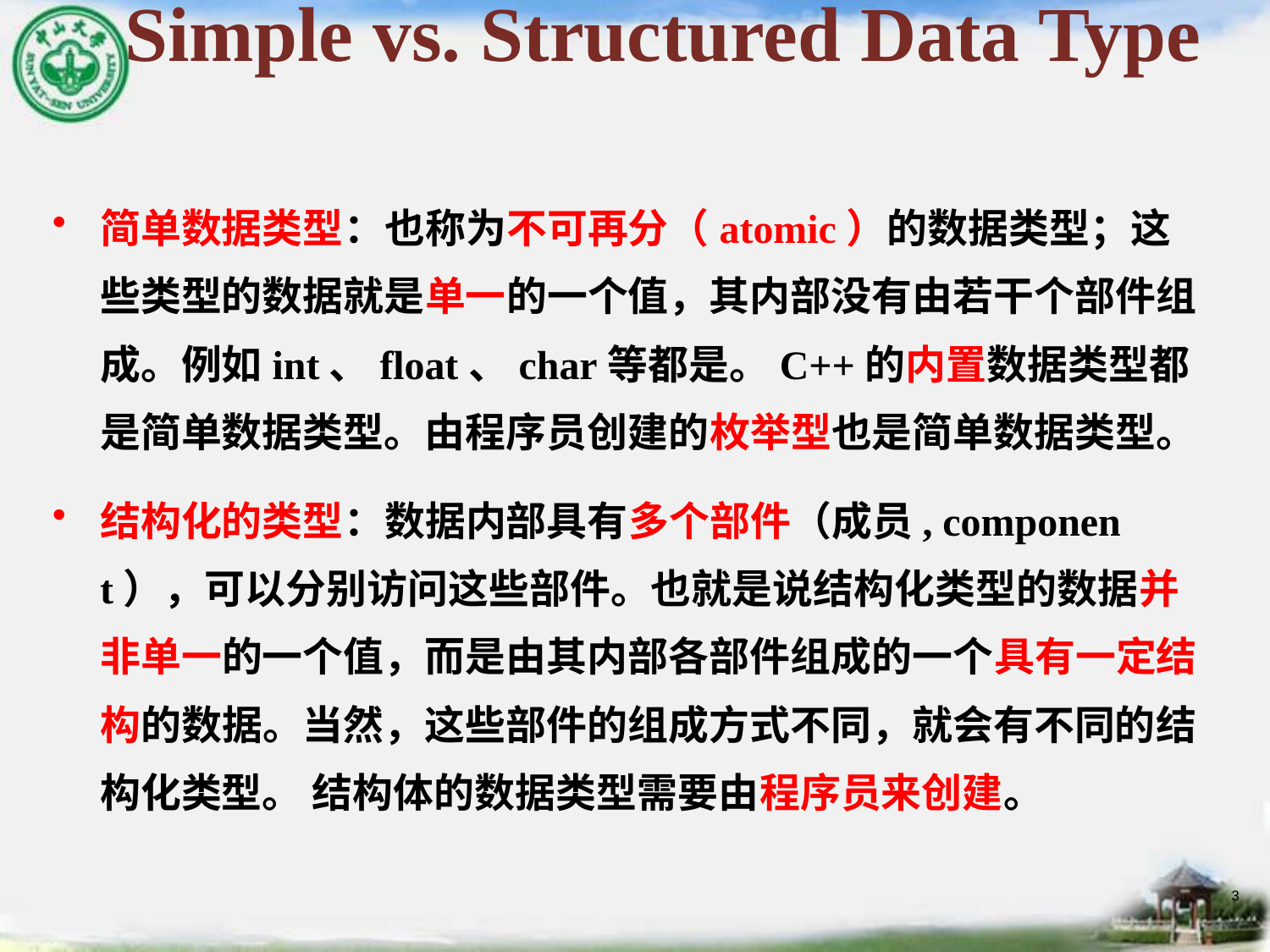

# Simple vs. Structured Data Type
简单数据类型：也称为不可再分（atomic）的数据类型；这些类型的数据就是单一的一个值，其内部没有由若干个部件组成。例如int、float、char等都是。C++的内置数据类型都是简单数据类型。由程序员创建的枚举型也是简单数据类型。
结构化的类型：数据内部具有多个部件（成员, component），可以分别访问这些部件。也就是说结构化类型的数据并非单一的一个值，而是由其内部各部件组成的一个具有一定结构的数据。当然，这些部件的组成方式不同，就会有不同的结构化类型。 结构体的数据类型需要由程序员来创建。
3